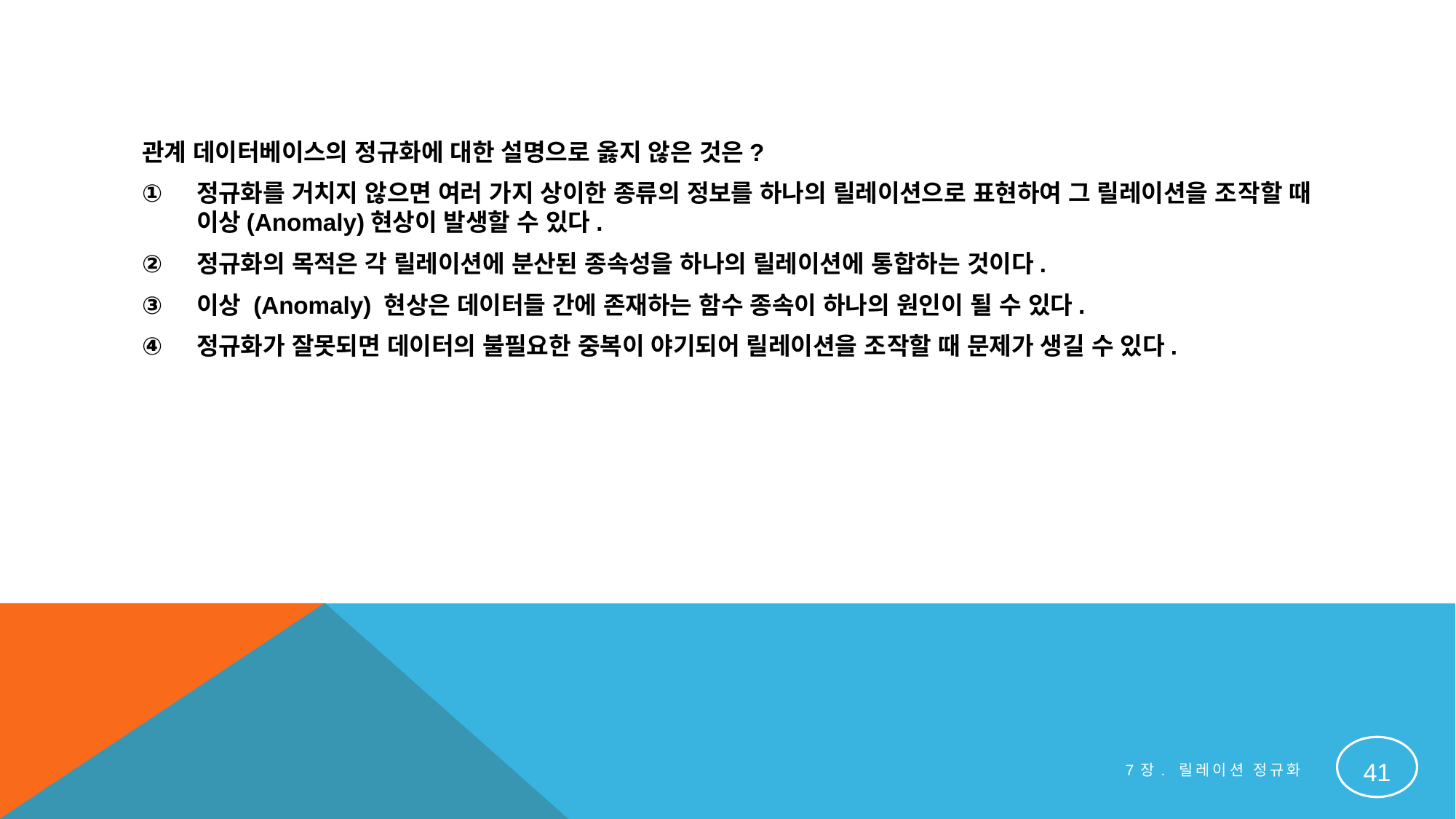

#
관계 데이터베이스의 정규화에 대한 설명으로 옳지 않은 것은?
정규화를 거치지 않으면 여러 가지 상이한 종류의 정보를 하나의 릴레이션으로 표현하여 그 릴레이션을 조작할 때 이상(Anomaly)현상이 발생할 수 있다.
정규화의 목적은 각 릴레이션에 분산된 종속성을 하나의 릴레이션에 통합하는 것이다.
이상 (Anomaly) 현상은 데이터들 간에 존재하는 함수 종속이 하나의 원인이 될 수 있다.
정규화가 잘못되면 데이터의 불필요한 중복이 야기되어 릴레이션을 조작할 때 문제가 생길 수 있다.
41
7장. 릴레이션 정규화